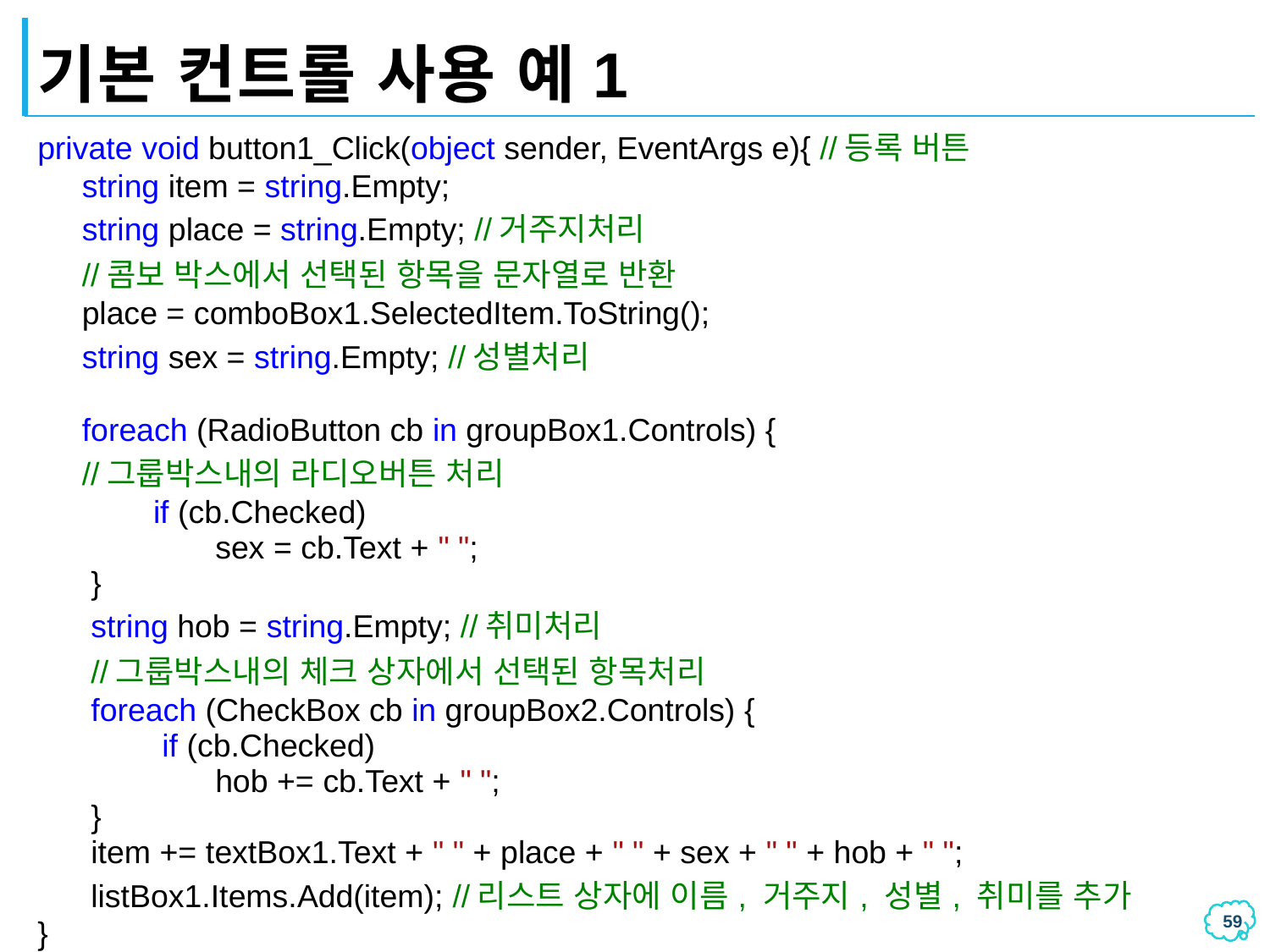

# 기본 컨트롤 사용 예1
| private void button1\_Click(object sender, EventArgs e){ //등록 버튼 string item = string.Empty; string place = string.Empty; //거주지처리 //콤보 박스에서 선택된 항목을 문자열로 반환 place = comboBox1.SelectedItem.ToString(); string sex = string.Empty; //성별처리 foreach (RadioButton cb in groupBox1.Controls) { //그룹박스내의 라디오버튼 처리 if (cb.Checked) sex = cb.Text + " "; } string hob = string.Empty; //취미처리 //그룹박스내의 체크 상자에서 선택된 항목처리 foreach (CheckBox cb in groupBox2.Controls) { if (cb.Checked) hob += cb.Text + " "; } item += textBox1.Text + " " + place + " " + sex + " " + hob + " "; listBox1.Items.Add(item); //리스트 상자에 이름, 거주지, 성별, 취미를 추가 } |
| --- |
59